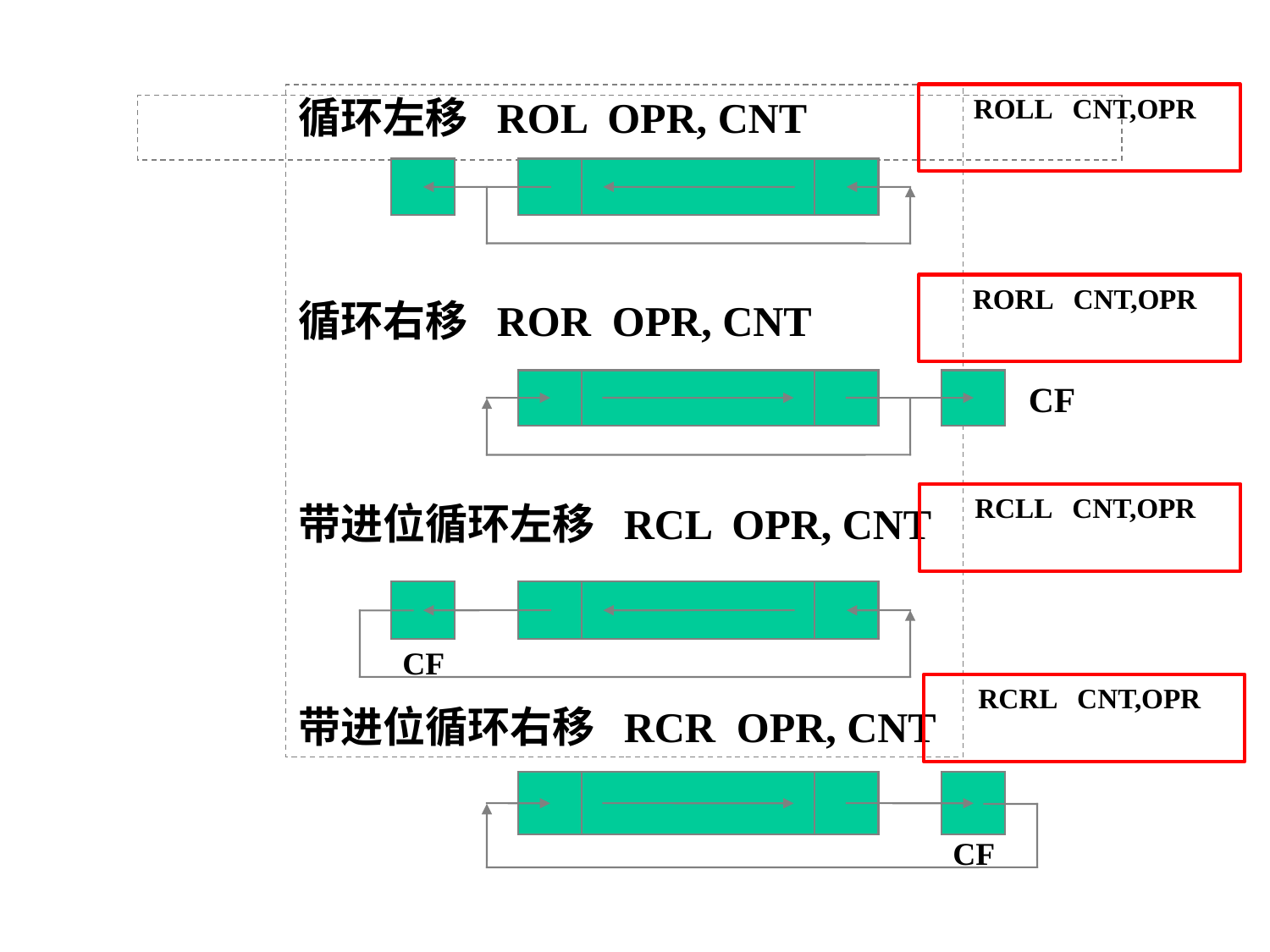

ROLL   CNT,OPR
循环左移  ROL  OPR, CNT

循环右移  ROR  OPR, CNT

带进位循环左移  RCL  OPR, CNT

带进位循环右移  RCR  OPR, CNT

CF

  RORL   CNT,OPR

CF

  RCLL   CNT,OPR

  CF
  RCRL   CNT,OPR

CF